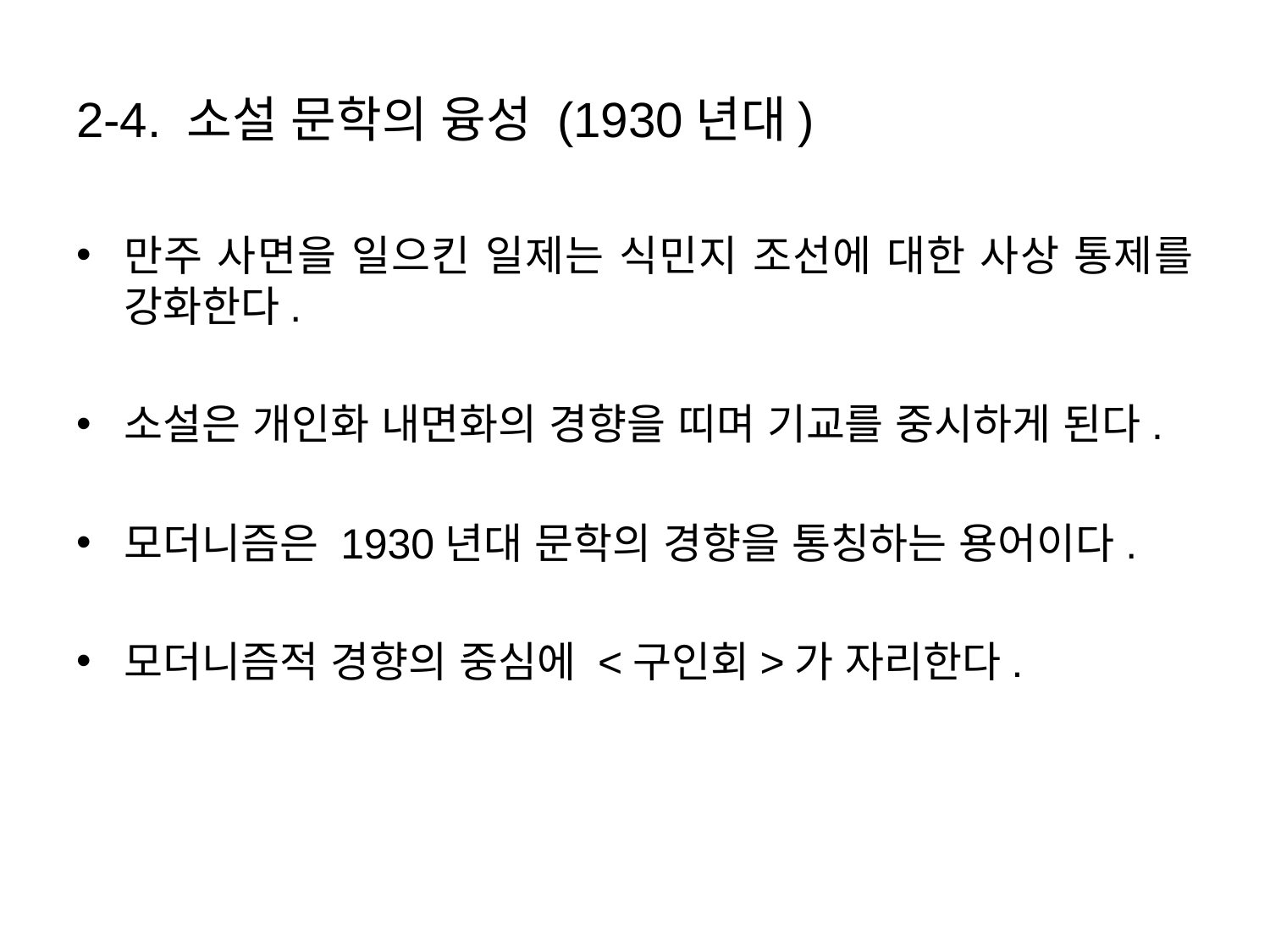

# 2-4. 소설 문학의 융성 (1930년대)
만주 사면을 일으킨 일제는 식민지 조선에 대한 사상 통제를 강화한다.

소설은 개인화 내면화의 경향을 띠며 기교를 중시하게 된다.

모더니즘은 1930년대 문학의 경향을 통칭하는 용어이다.

모더니즘적 경향의 중심에 <구인회>가 자리한다.